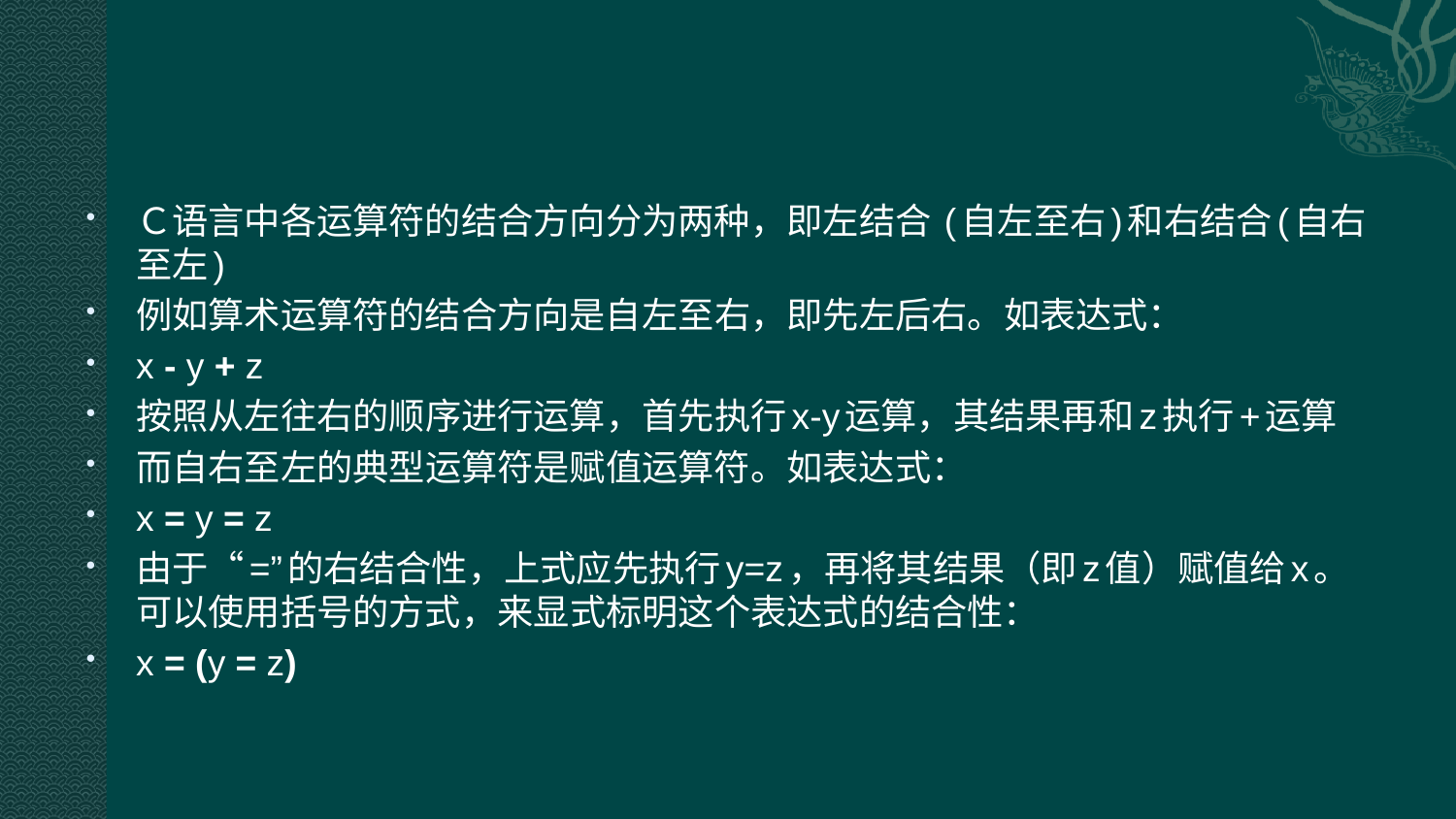

#
Ｃ语言中各运算符的结合方向分为两种，即左结合 (自左至右)和右结合(自右至左)
例如算术运算符的结合方向是自左至右，即先左后右。如表达式：
x - y + z
按照从左往右的顺序进行运算，首先执行x-y运算，其结果再和z执行+运算
而自右至左的典型运算符是赋值运算符。如表达式：
x = y = z
由于“=”的右结合性，上式应先执行y=z，再将其结果（即z值）赋值给x。可以使用括号的方式，来显式标明这个表达式的结合性：
x = (y = z)